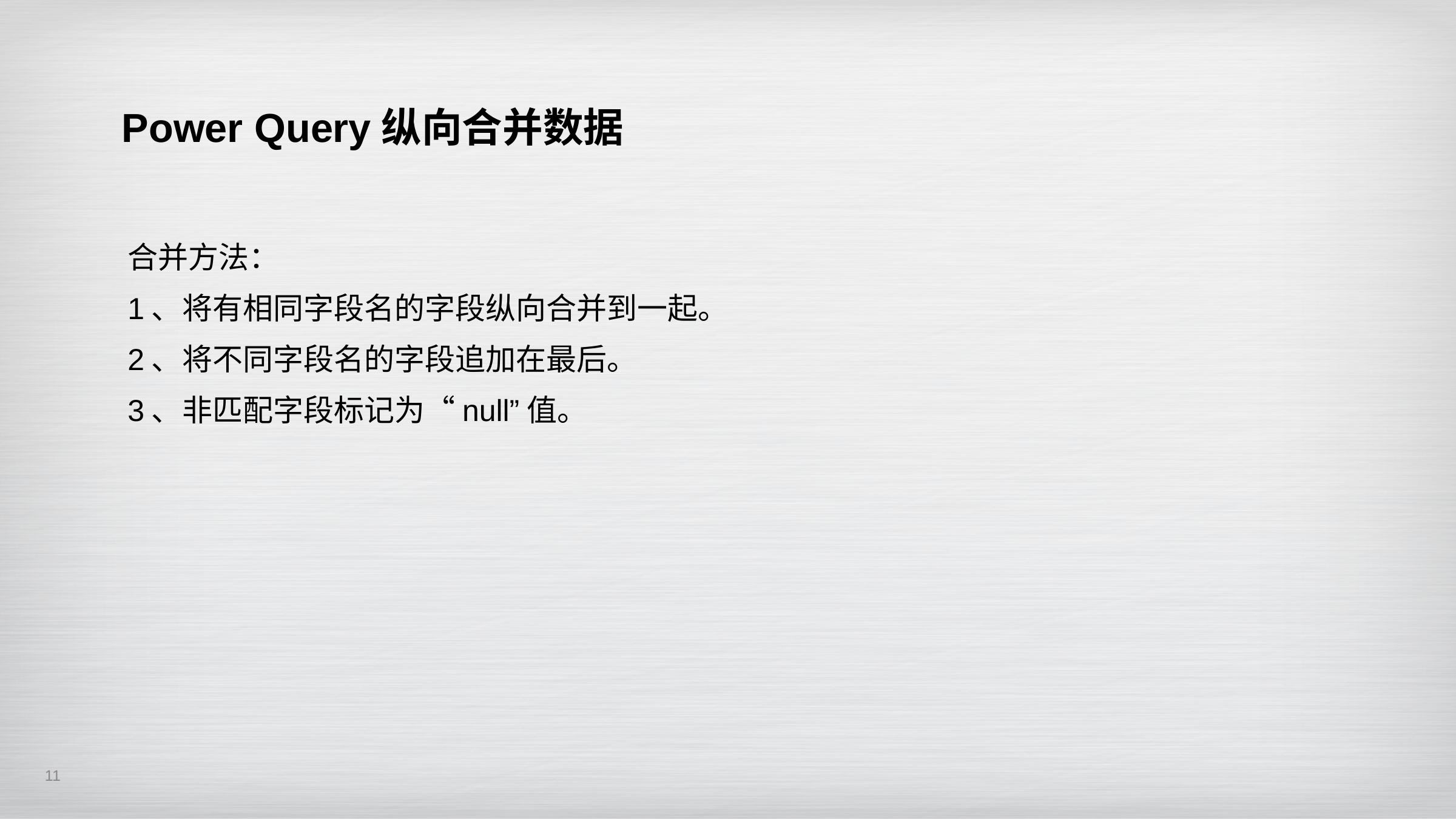

Power Query纵向合并数据
合并方法：
1、将有相同字段名的字段纵向合并到一起。
2、将不同字段名的字段追加在最后。
3、非匹配字段标记为“null”值。